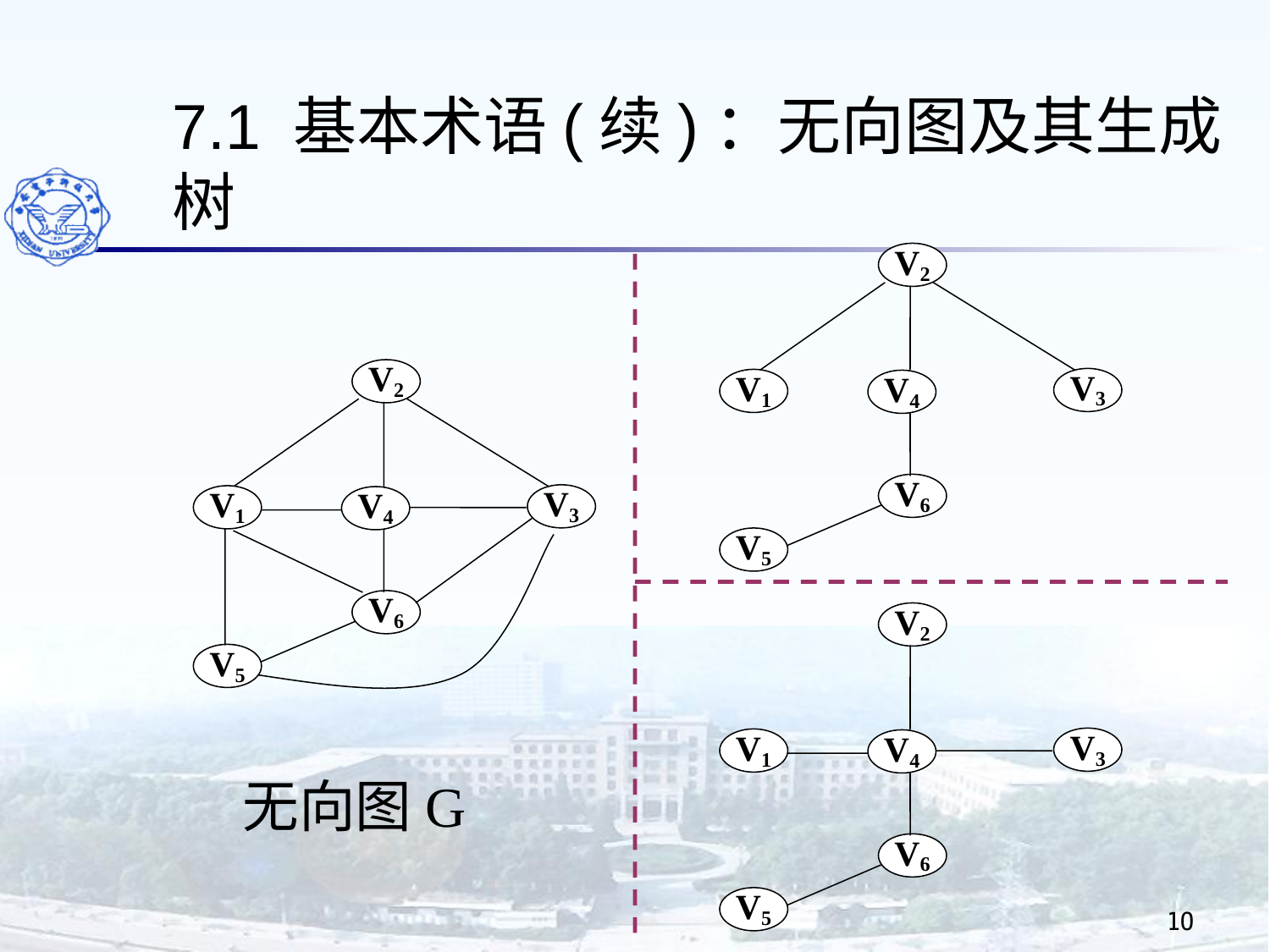

7.1 基本术语(续)：无向图及其生成树
V2

V3

V1

V4

V6

V5

V2

V3

V1

V4

V6

V5

V2

V3

V1

V4

V6

V5

无向图G
10